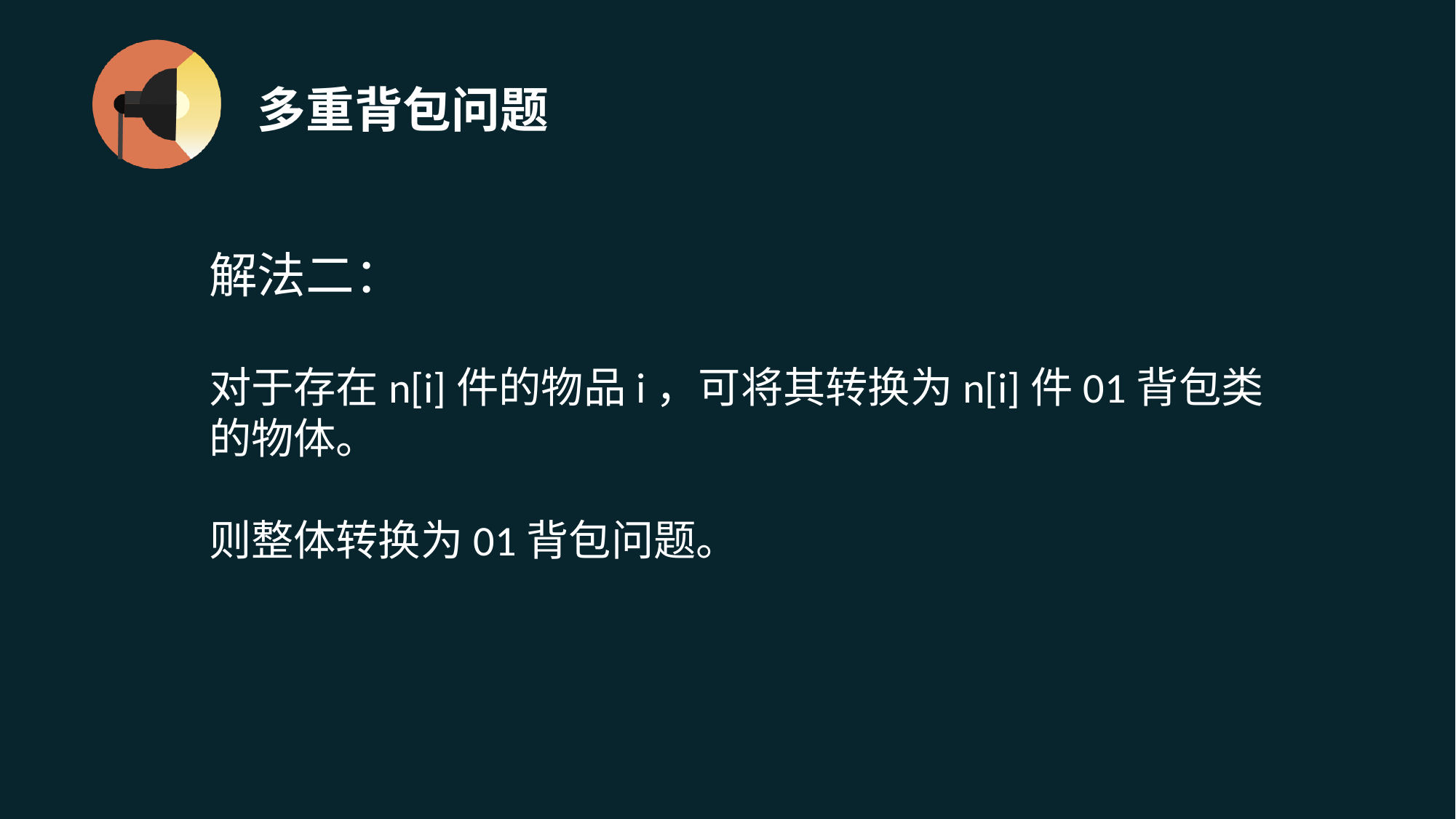

# 多重背包问题
解法二：

对于存在n[i]件的物品i，可将其转换为n[i]件01背包类的物体。

则整体转换为01背包问题。